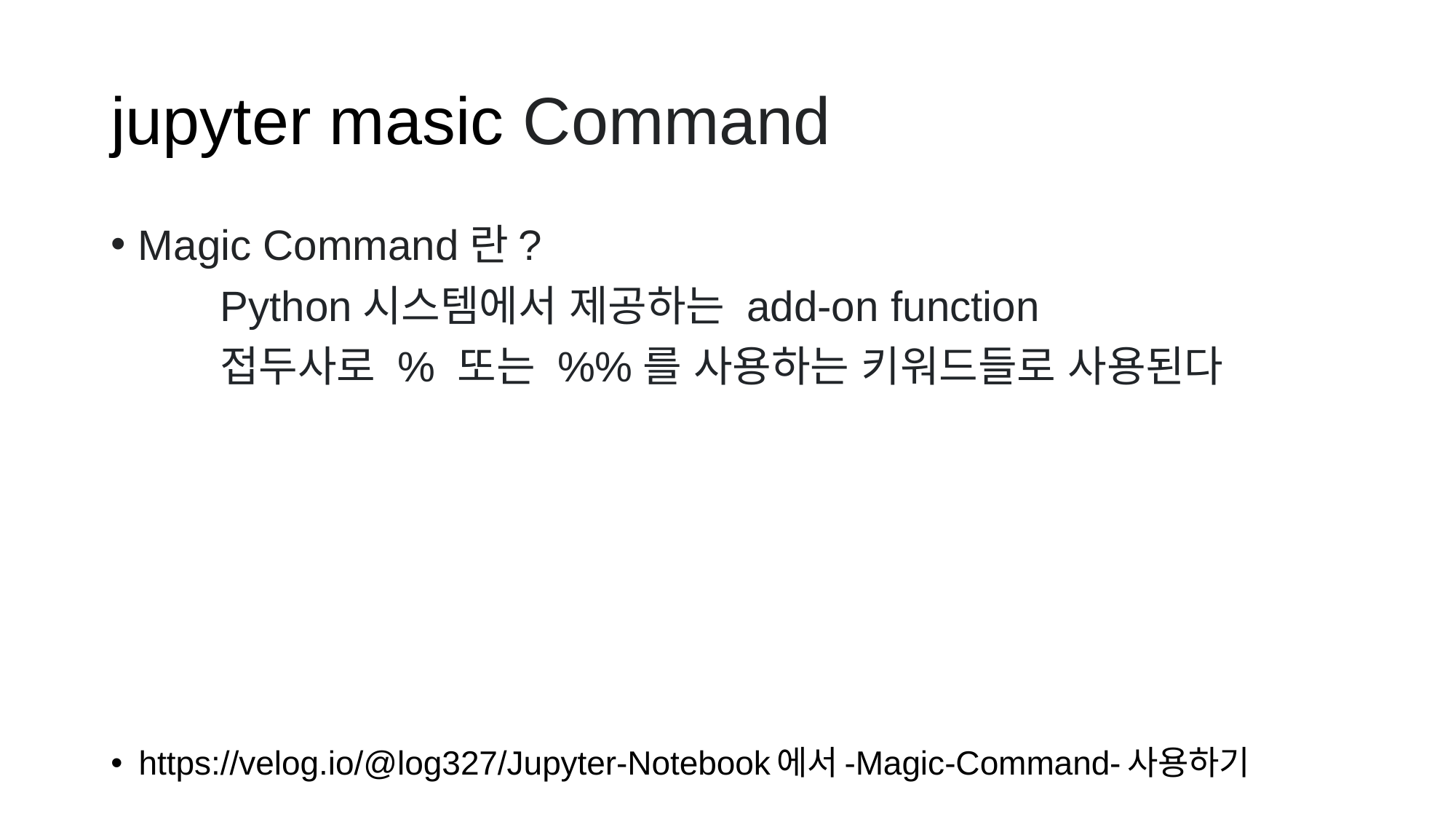

# jupyter masic Command
Magic Command란?
	Python시스템에서 제공하는 add-on function
	접두사로 % 또는 %%를 사용하는 키워드들로 사용된다

https://velog.io/@log327/Jupyter-Notebook에서-Magic-Command-사용하기